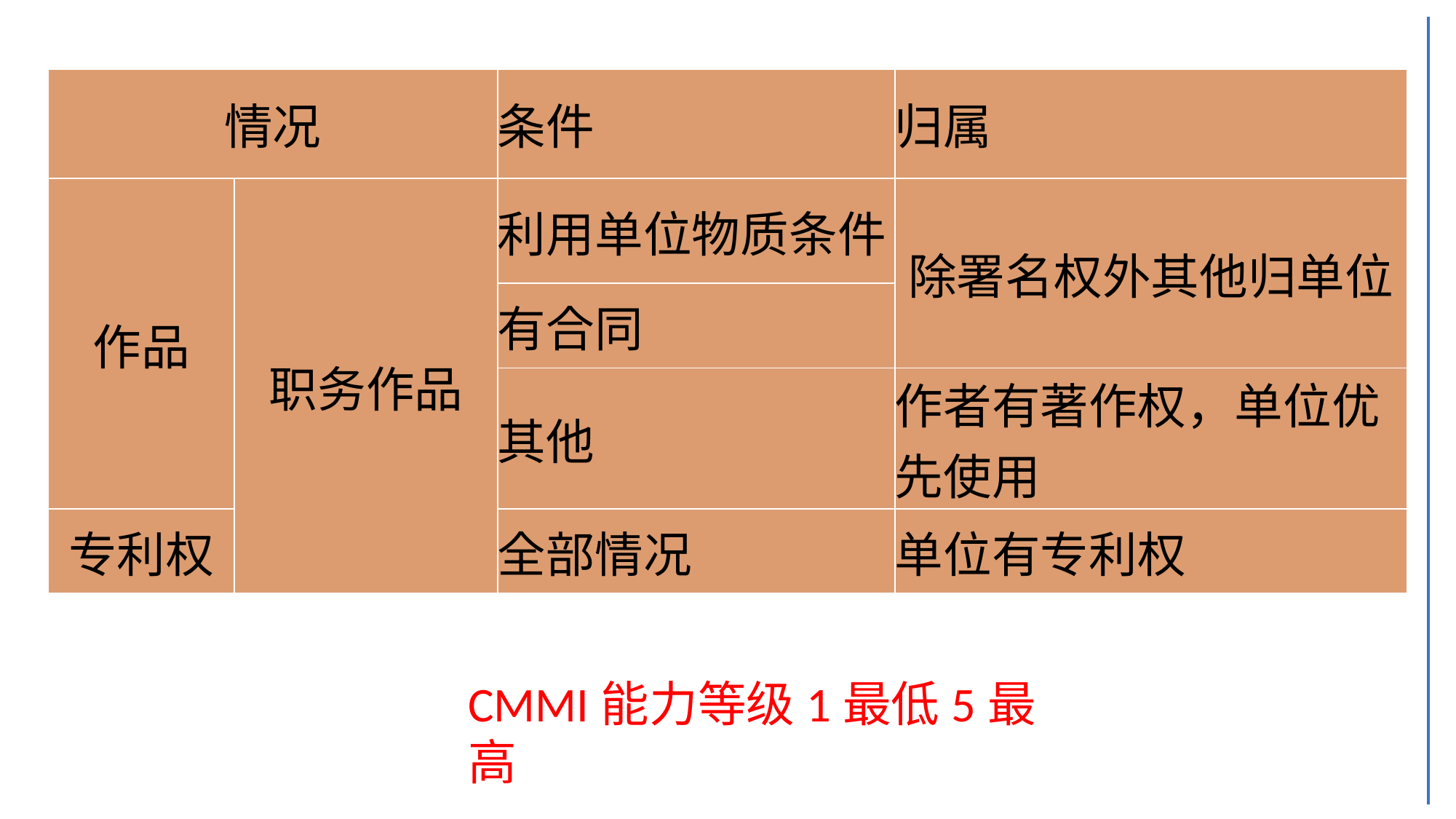

| 情况 |  | 条件 | 归属 |
| --- | --- | --- | --- |
| 作品 | 职务作品 | 利用单位物质条件 | 除署名权外其他归单位 |
|  |  | 有合同 |  |
|  |  | 其他 | 作者有著作权，单位优先使用 |
| 专利权 |  | 全部情况 | 单位有专利权 |
CMMI能力等级1最低5最高